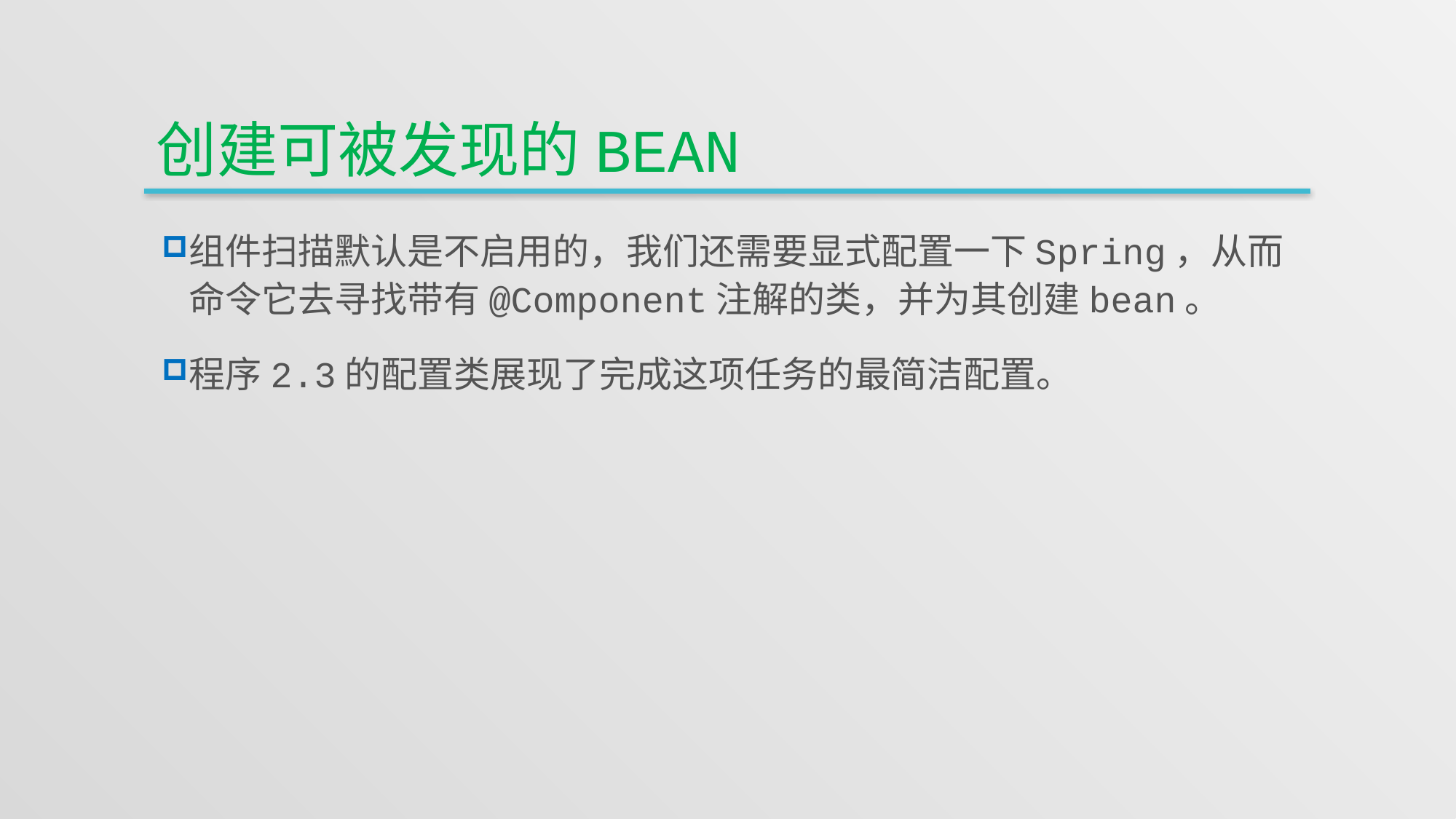

# 创建可被发现的bean
组件扫描默认是不启用的，我们还需要显式配置一下Spring，从而命令它去寻找带有@Component注解的类，并为其创建bean。
程序2.3的配置类展现了完成这项任务的最简洁配置。